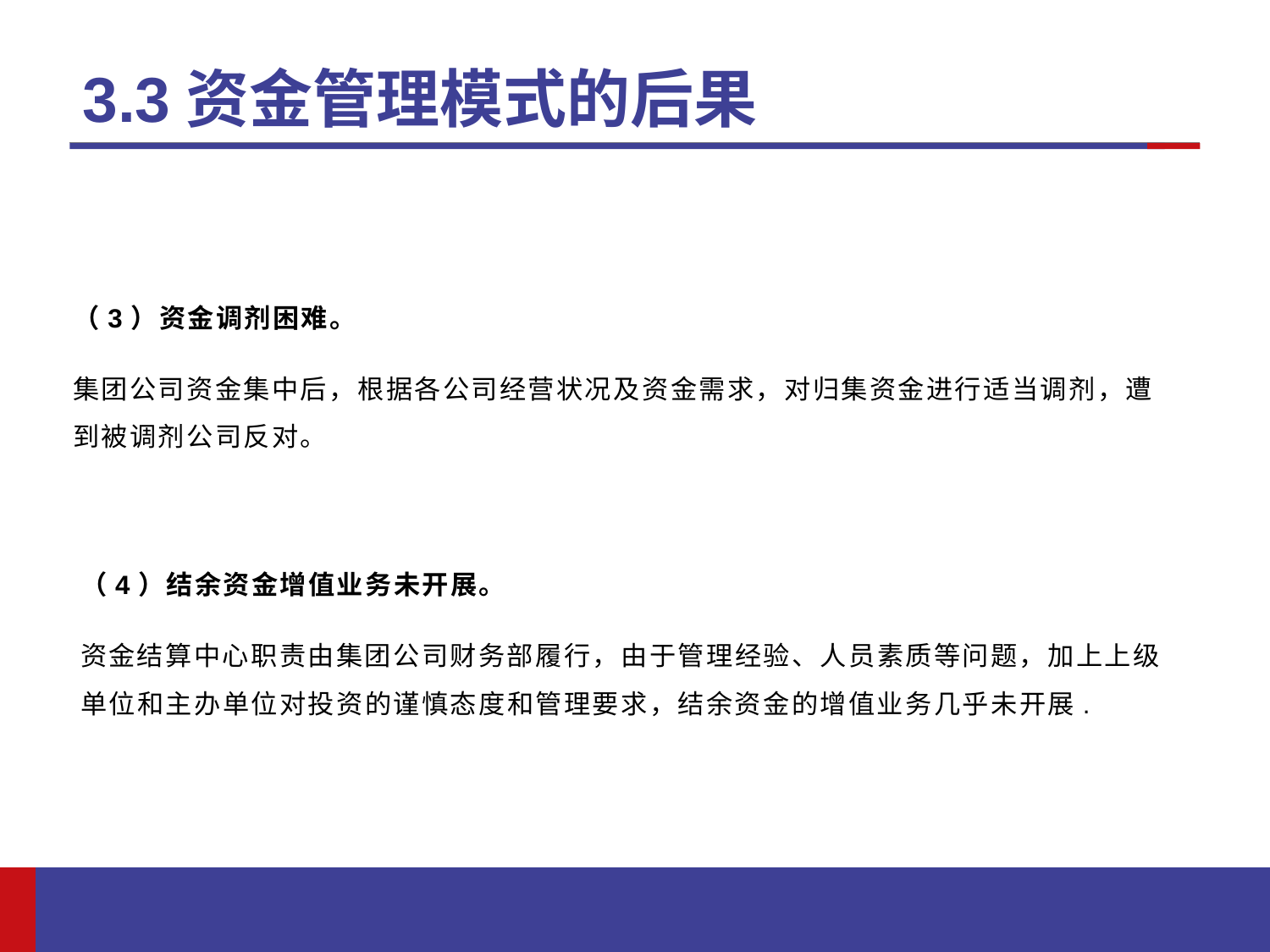

# 3.3资金管理模式的后果

（3）资金调剂困难。
集团公司资金集中后，根据各公司经营状况及资金需求，对归集资金进行适当调剂，遭到被调剂公司反对。
（4）结余资金增值业务未开展。
资金结算中心职责由集团公司财务部履行，由于管理经验、人员素质等问题，加上上级单位和主办单位对投资的谨慎态度和管理要求，结余资金的增值业务几乎未开展.